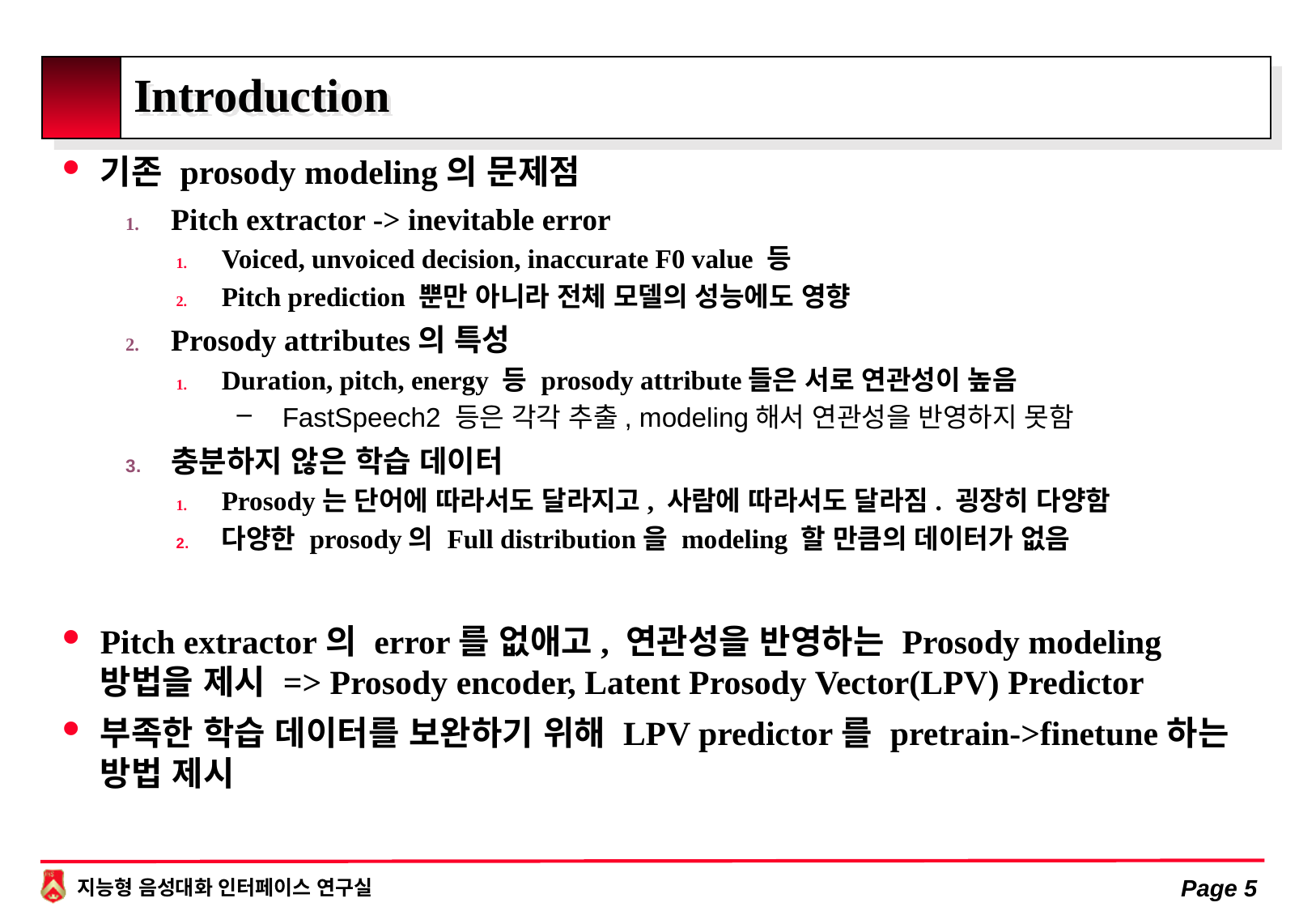

# Introduction
기존 prosody modeling의 문제점
Pitch extractor -> inevitable error
Voiced, unvoiced decision, inaccurate F0 value 등
Pitch prediction 뿐만 아니라 전체 모델의 성능에도 영향
Prosody attributes의 특성
Duration, pitch, energy 등 prosody attribute들은 서로 연관성이 높음
FastSpeech2 등은 각각 추출, modeling해서 연관성을 반영하지 못함
충분하지 않은 학습 데이터
Prosody는 단어에 따라서도 달라지고, 사람에 따라서도 달라짐. 굉장히 다양함
다양한 prosody의 Full distribution을 modeling 할 만큼의 데이터가 없음

Pitch extractor의 error를 없애고, 연관성을 반영하는 Prosody modeling 방법을 제시 => Prosody encoder, Latent Prosody Vector(LPV) Predictor
부족한 학습 데이터를 보완하기 위해 LPV predictor를 pretrain->finetune하는 방법 제시

Page 5